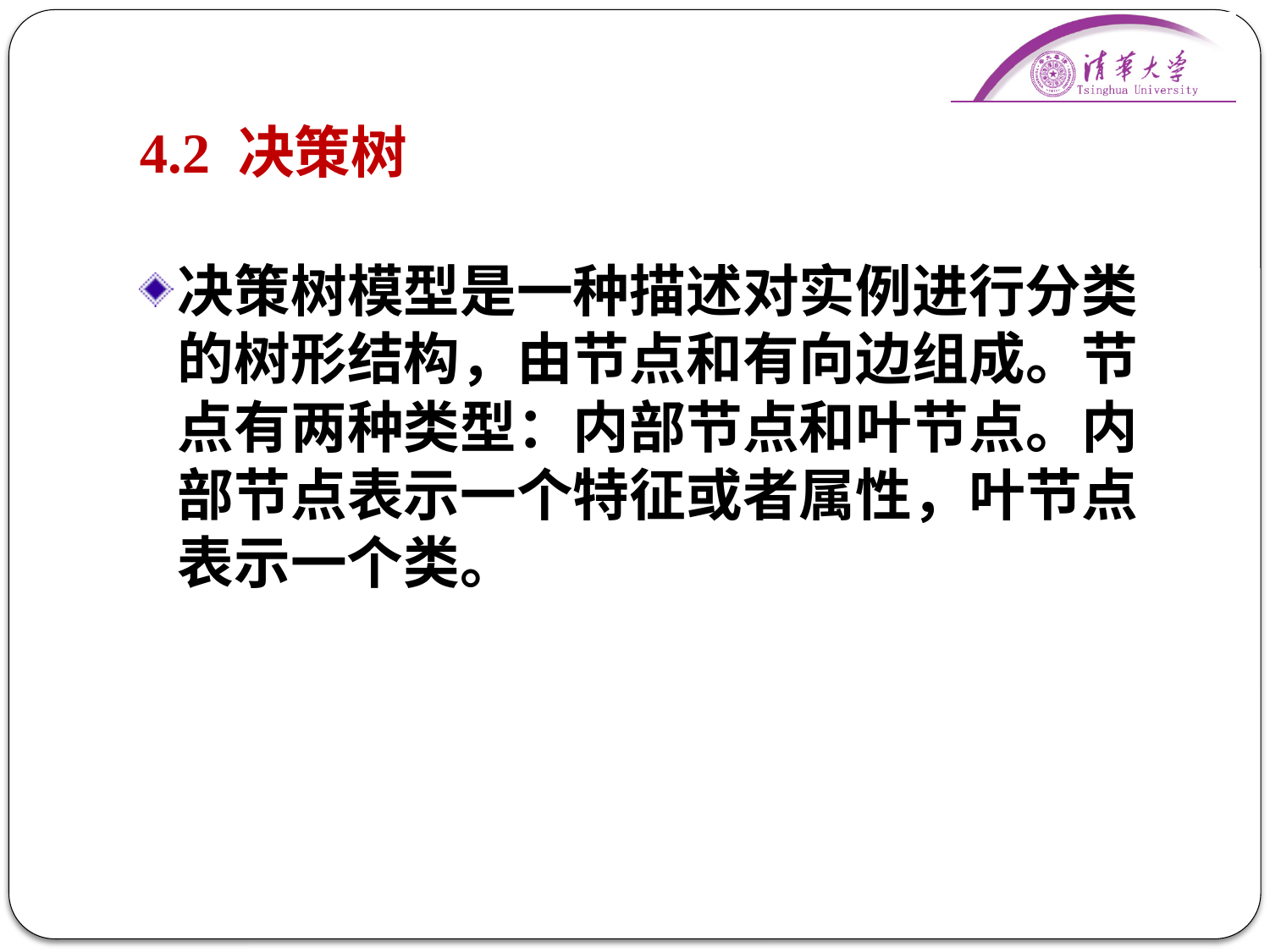

# 4.2 决策树
决策树模型是一种描述对实例进行分类的树形结构，由节点和有向边组成。节点有两种类型：内部节点和叶节点。内部节点表示一个特征或者属性，叶节点表示一个类。
62